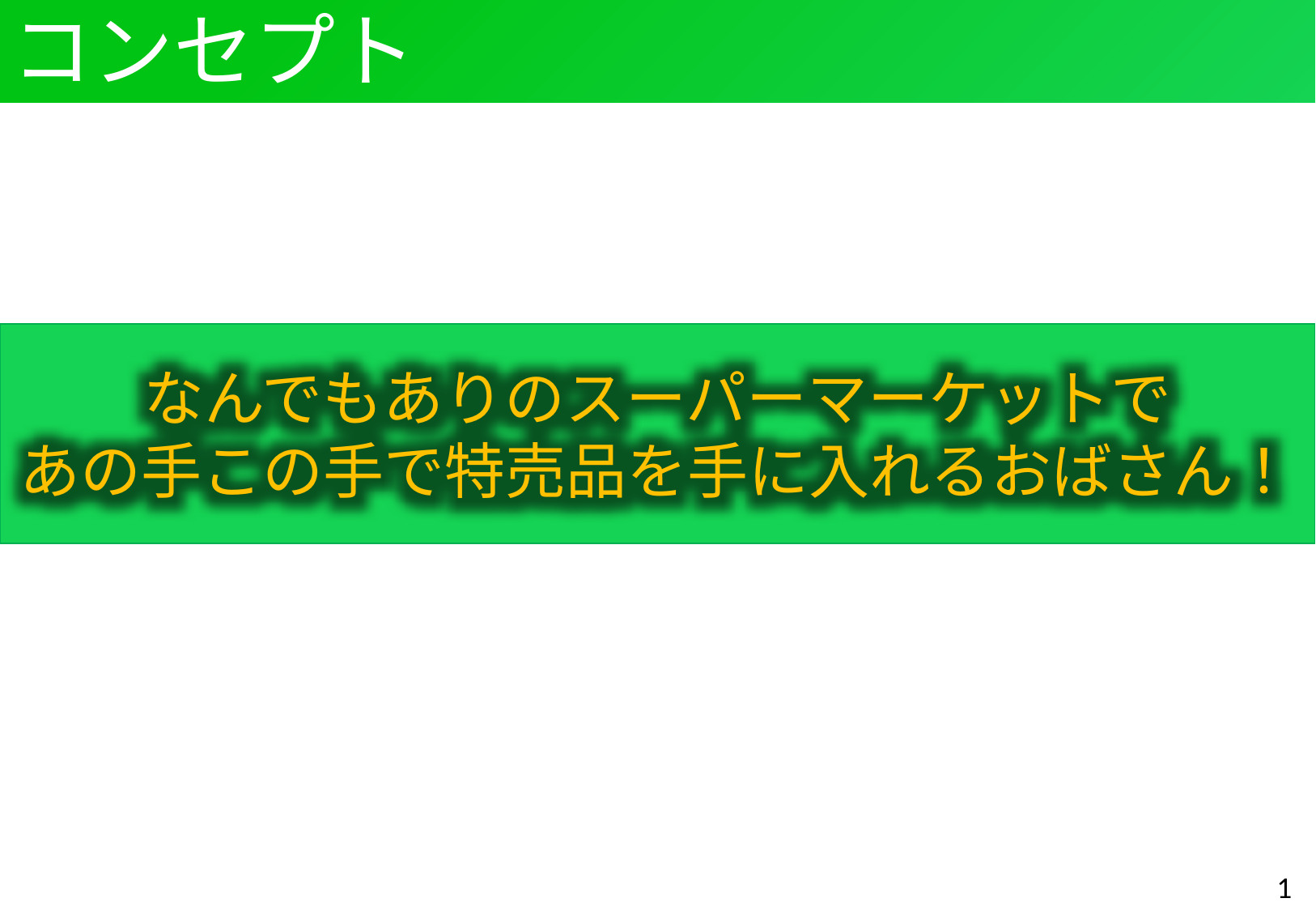

コンセプト

なんでもありのスーパーマーケットで
あの手この手で特売品を手に入れるおばさん！
1